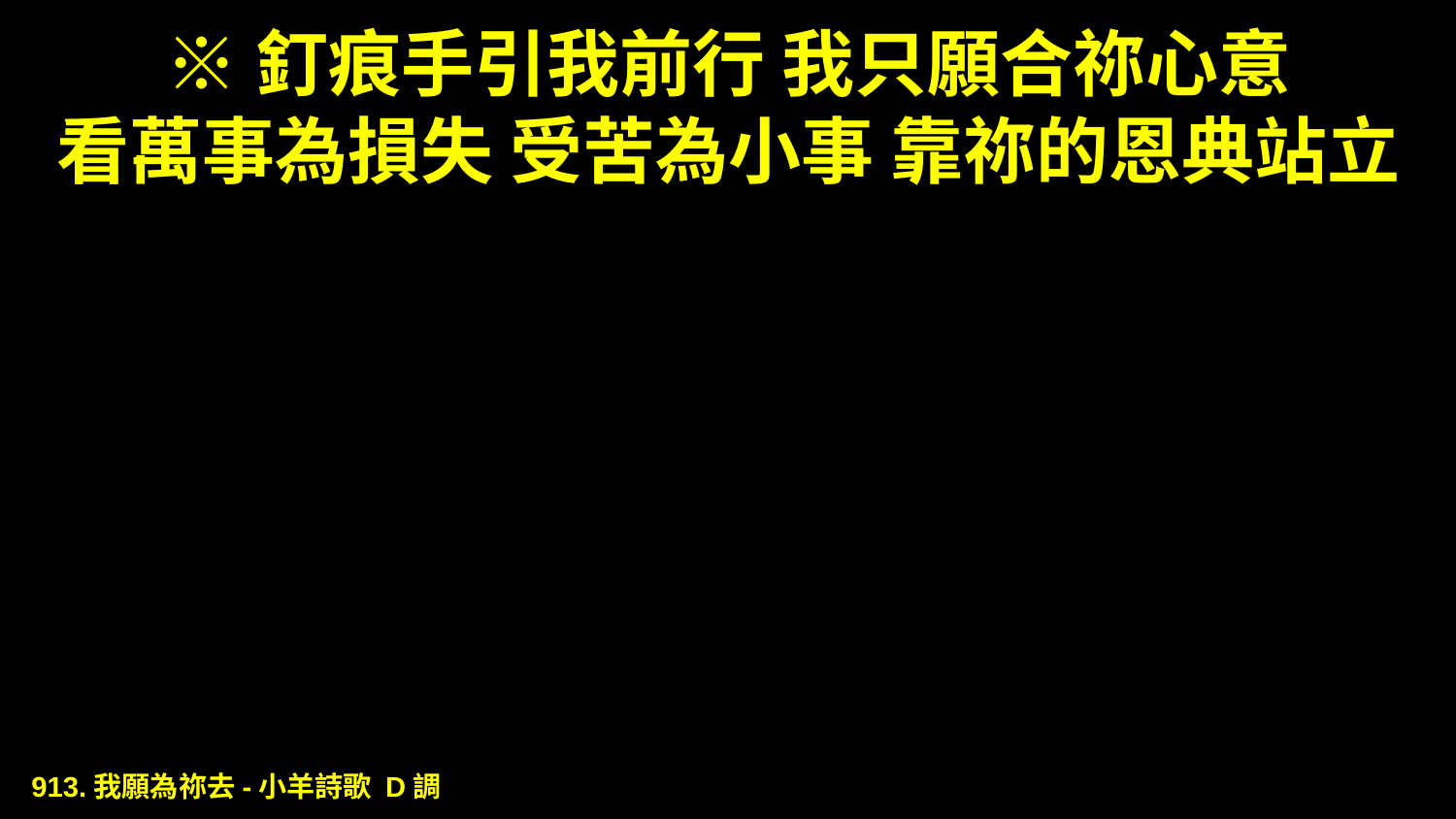

# ※釘痕手引我前行 我只願合祢心意 看萬事為損失 受苦為小事 靠祢的恩典站立
913.我願為祢去-小羊詩歌 D調